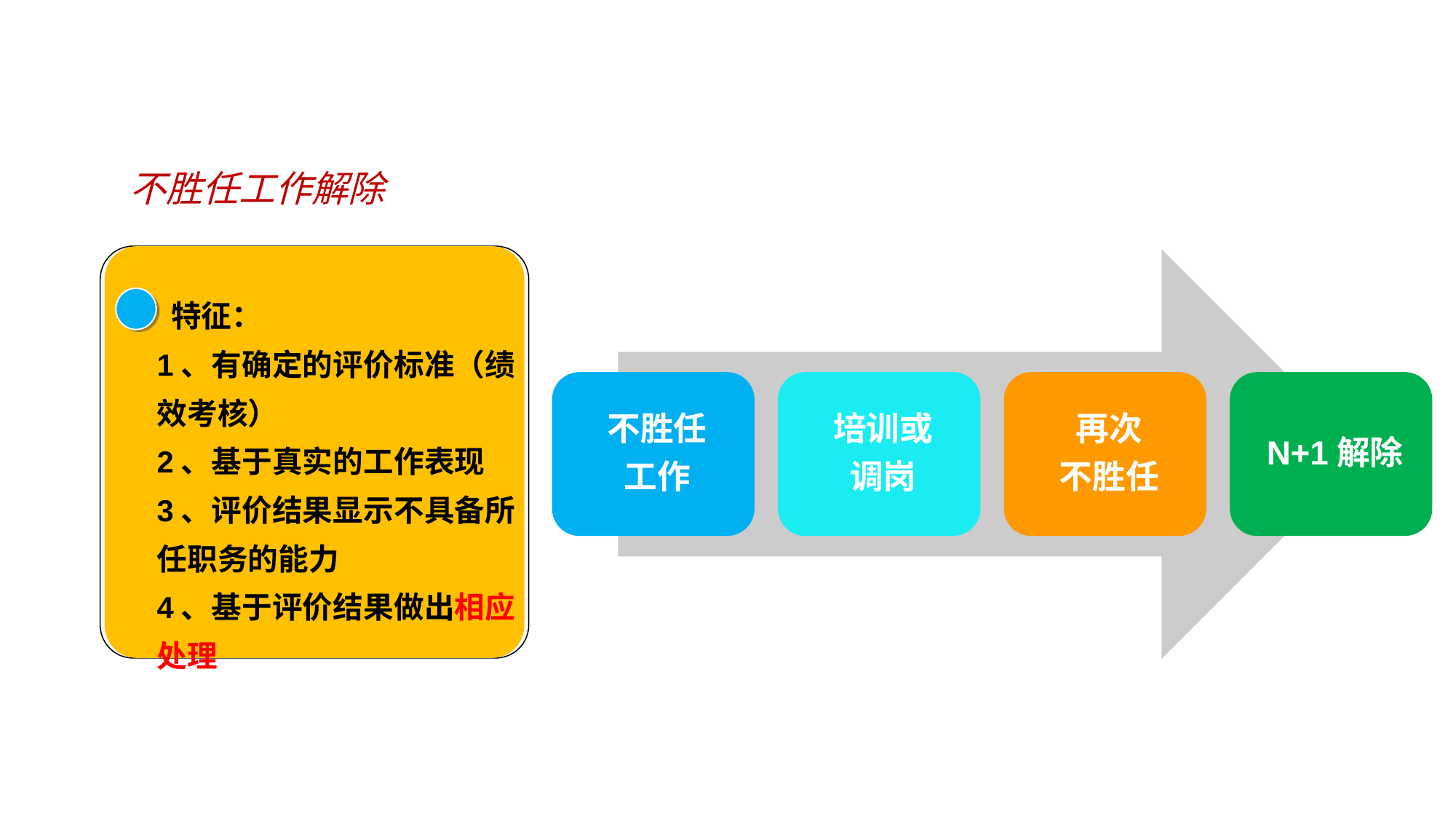

不胜任工作解除

不胜任
工作
培训或
调岗
再次
不胜任
N+1解除
 特征：
1、有确定的评价标准（绩效考核）
2、基于真实的工作表现
3、评价结果显示不具备所任职务的能力
4、基于评价结果做出相应处理